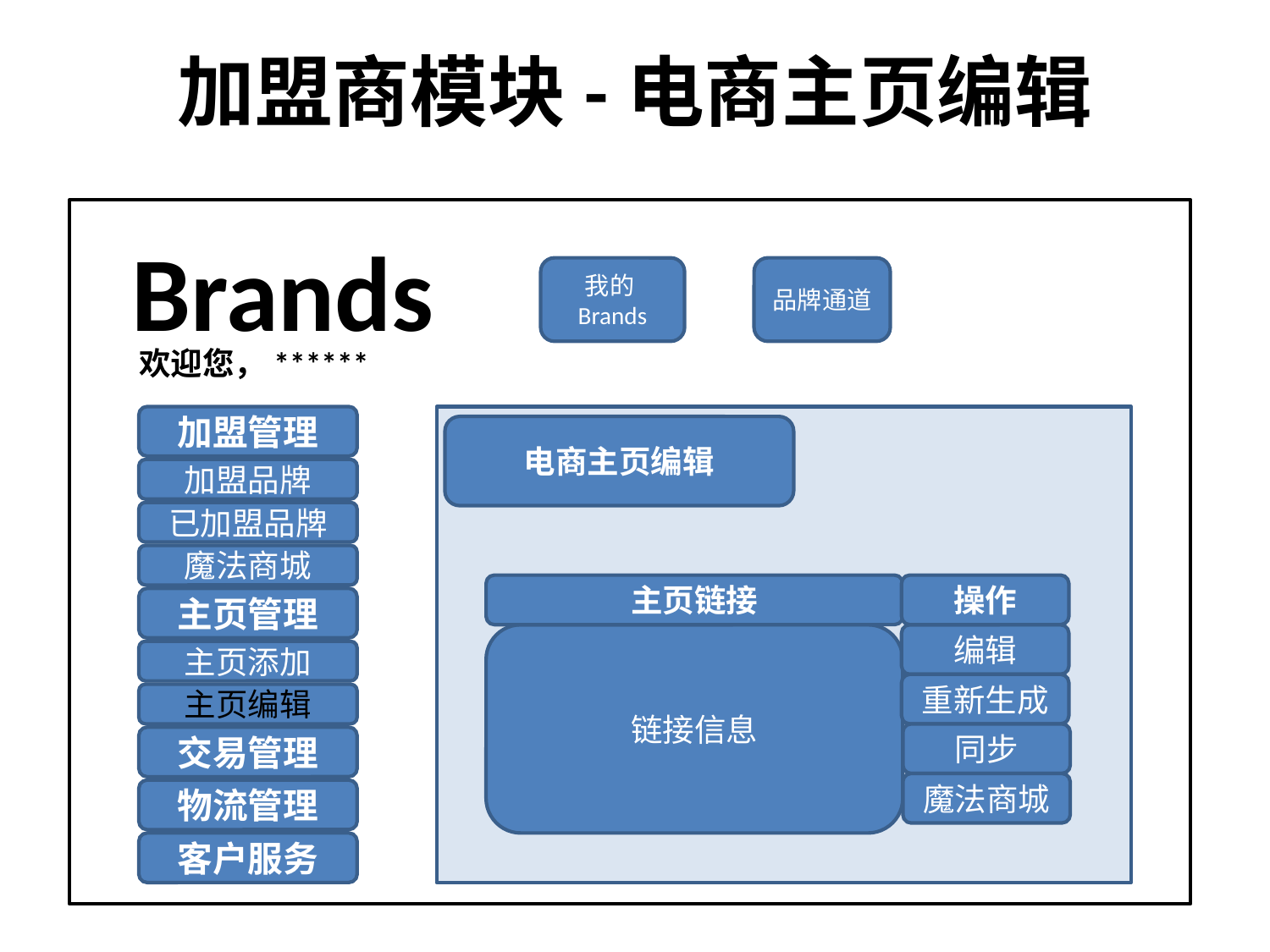

# 加盟商模块-电商主页编辑

Brands
我的Brands
品牌通道
欢迎您，******
加盟管理

电商主页编辑
加盟品牌
已加盟品牌
魔法商城
主页链接
操作
主页管理
链接信息
编辑
主页添加
重新生成
主页编辑
同步
交易管理
魔法商城
物流管理
客户服务